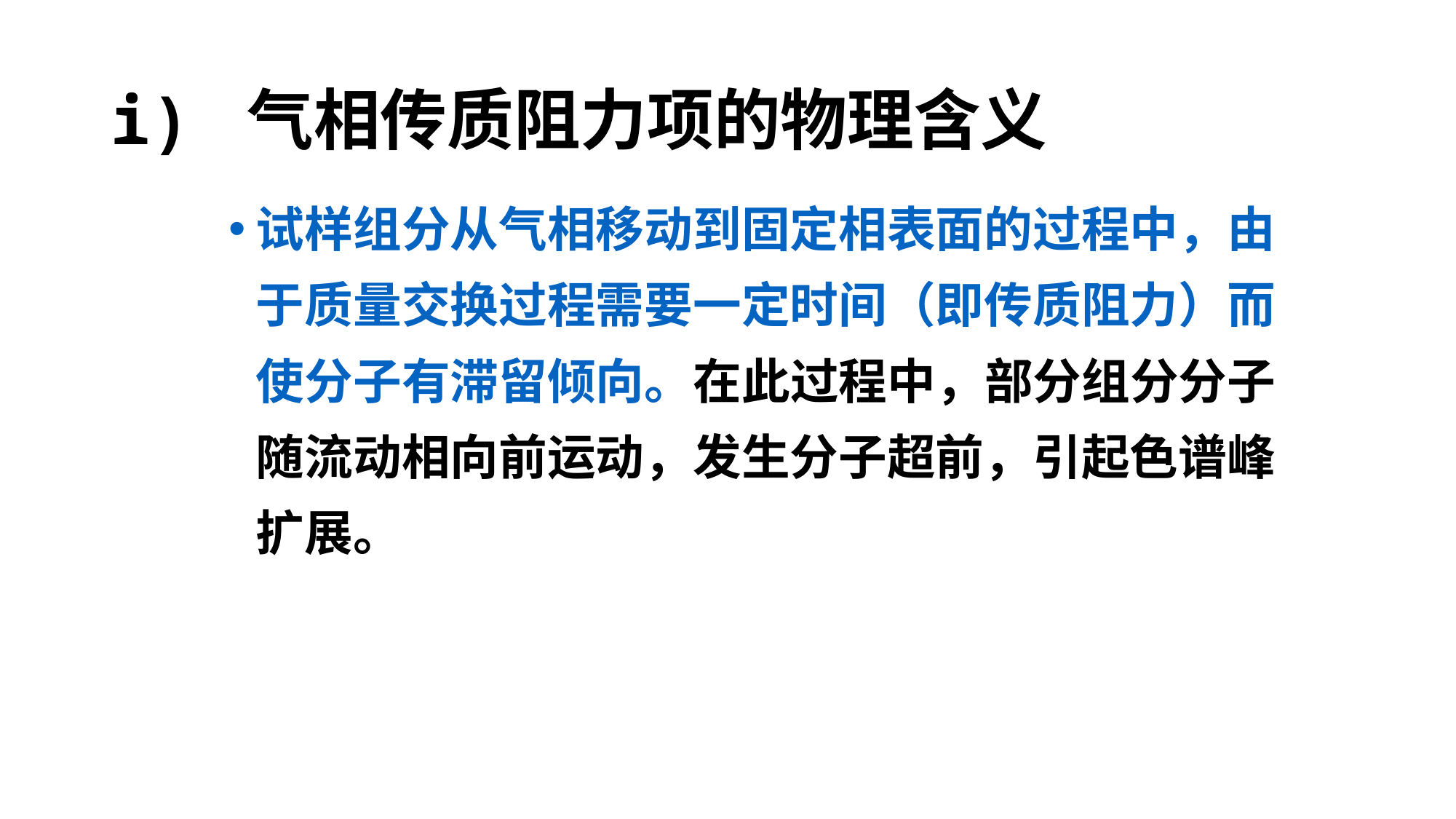

i) 气相传质阻力项的物理含义
试样组分从气相移动到固定相表面的过程中，由于质量交换过程需要一定时间（即传质阻力）而使分子有滞留倾向。在此过程中，部分组分分子随流动相向前运动，发生分子超前，引起色谱峰扩展。